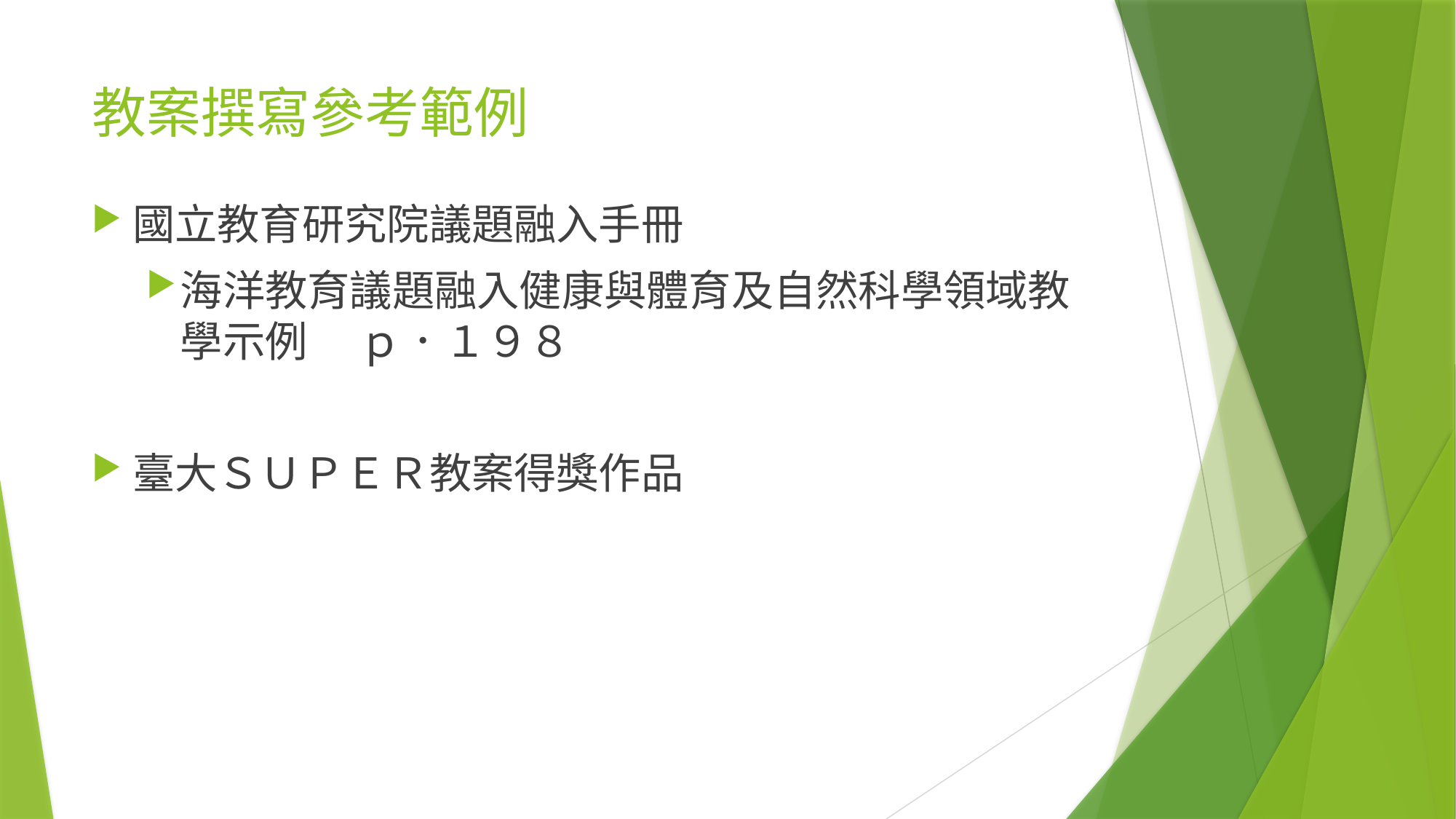

# 教案撰寫參考範例
國立教育研究院議題融入手冊
海洋教育議題融入健康與體育及自然科學領域教學示例 　ｐ．１９８

臺大ＳＵＰＥＲ教案得獎作品